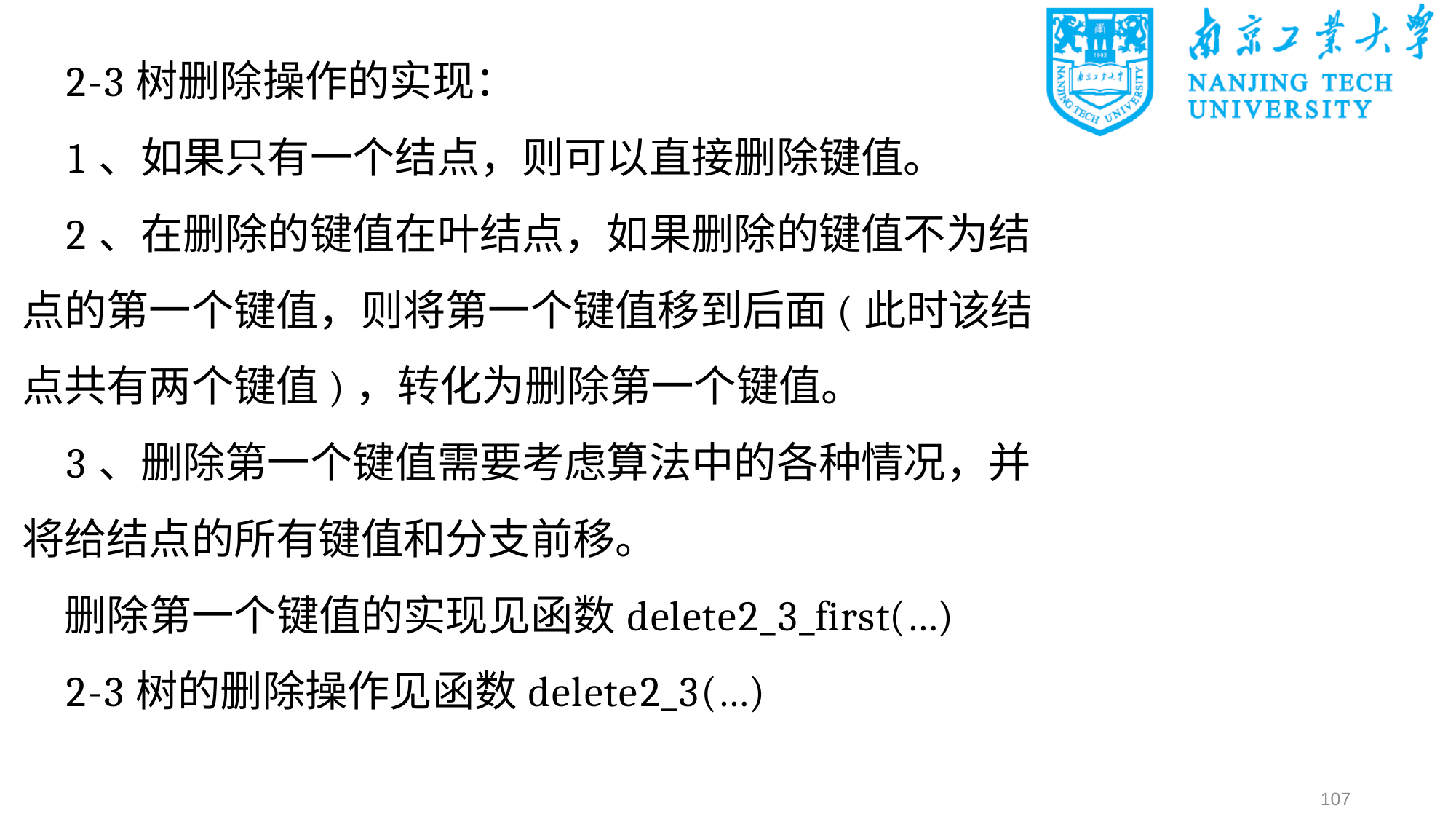

2-3树删除操作的实现：
1、如果只有一个结点，则可以直接删除键值。
2、在删除的键值在叶结点，如果删除的键值不为结点的第一个键值，则将第一个键值移到后面(此时该结点共有两个键值)，转化为删除第一个键值。
3、删除第一个键值需要考虑算法中的各种情况，并将给结点的所有键值和分支前移。
删除第一个键值的实现见函数delete2_3_first(…)
2-3树的删除操作见函数delete2_3(…)
107